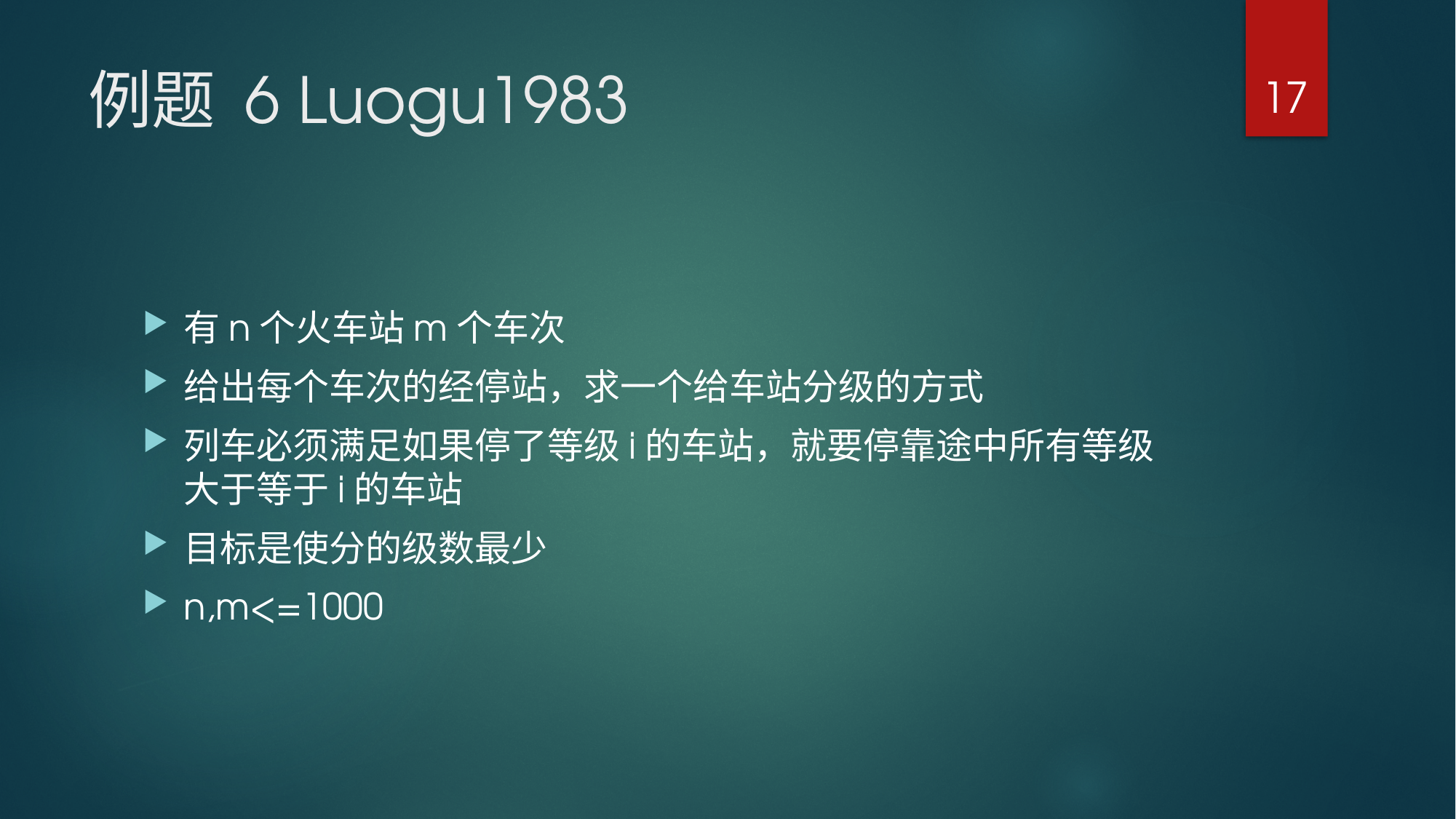

17
# 例题 6 Luogu1983
有n个火车站m个车次
给出每个车次的经停站，求一个给车站分级的方式
列车必须满足如果停了等级i的车站，就要停靠途中所有等级大于等于i的车站
目标是使分的级数最少
n,m<=1000